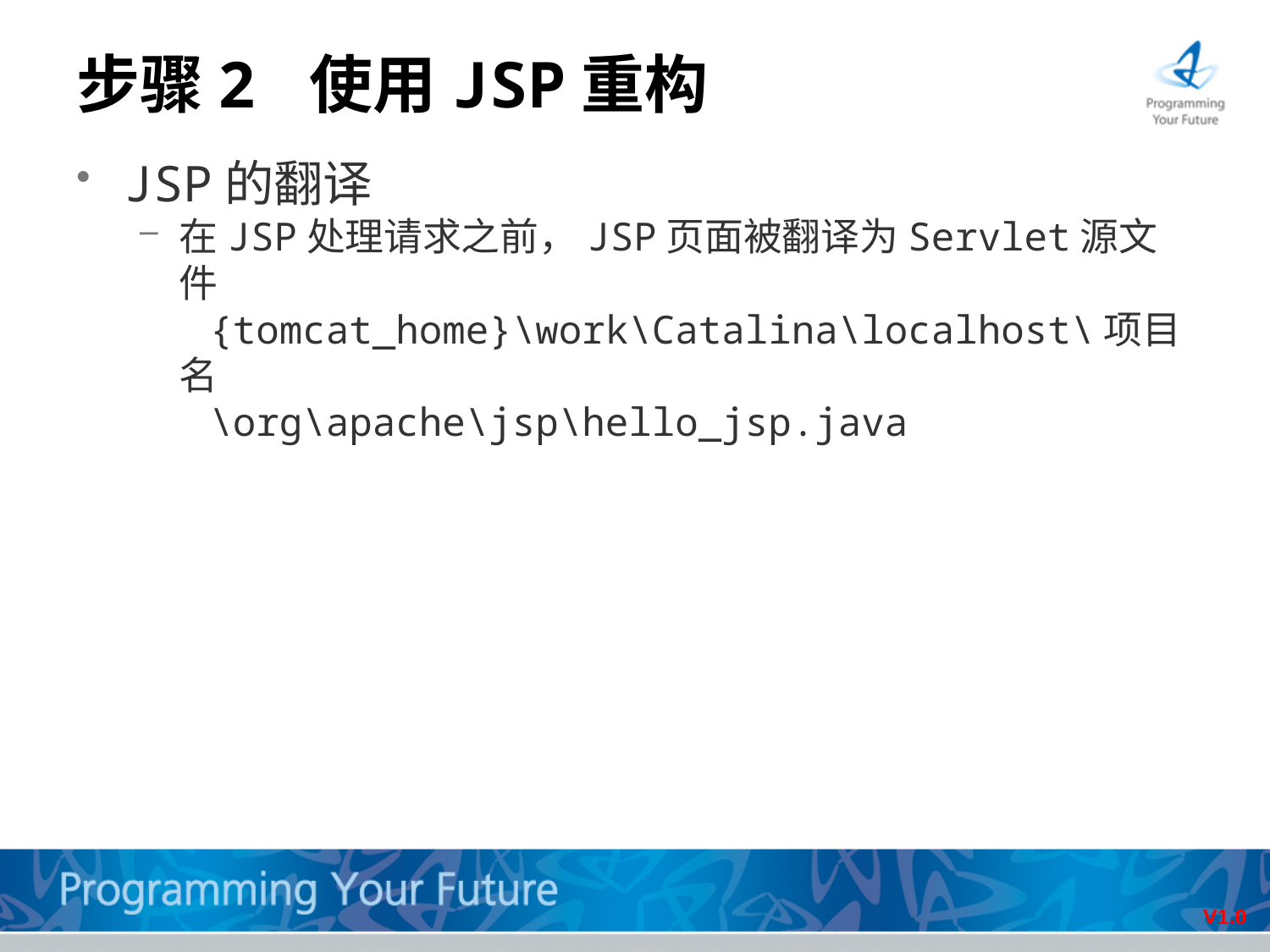

# 步骤2 使用JSP重构
JSP的翻译
在JSP处理请求之前，JSP页面被翻译为Servlet源文件
   {tomcat_home}\work\Catalina\localhost\项目名
   \org\apache\jsp\hello_jsp.java